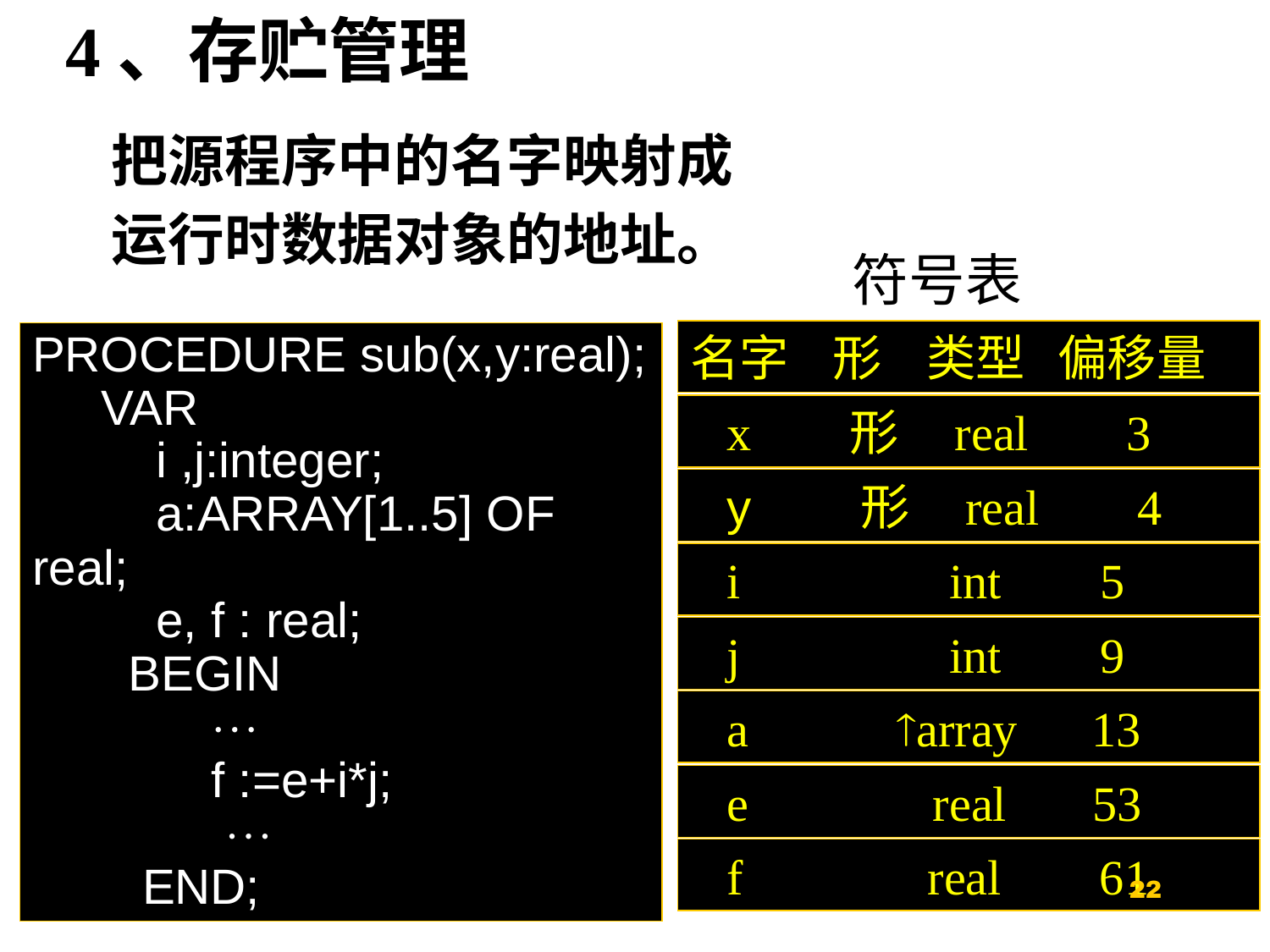

4、存贮管理
把源程序中的名字映射成
运行时数据对象的地址。
符号表
名字    形    类型   偏移量
PROCEDURE sub(x,y:real);
     VAR
         i ,j:integer;
         a:ARRAY[1..5] OF real;
         e, f : real;
       BEGIN
             …
             f :=e+i*j;
              …
        END;
   x       形    real        3
   y       形    real        4
   i                 int        5
   j                 int        9
   a            ↑array      13
   e               real       53
   f               real        61

22